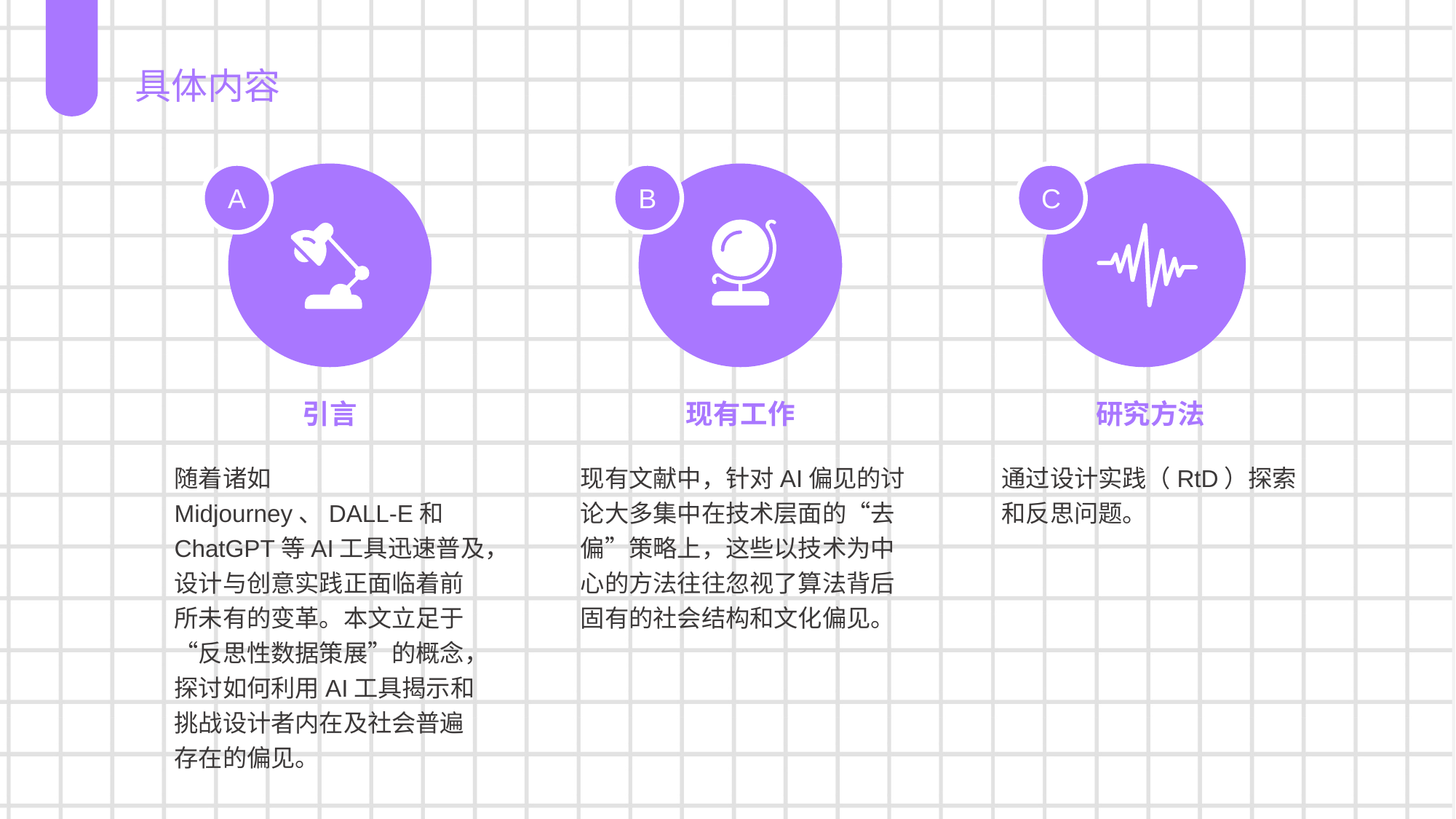

具体内容
A

B

C

现有工作
现有文献中，针对AI偏见的讨论大多集中在技术层面的“去偏”策略上，这些以技术为中心的方法往往忽视了算法背后固有的社会结构和文化偏见。
引言
随着诸如Midjourney、DALL-E和ChatGPT等AI工具迅速普及，设计与创意实践正面临着前所未有的变革。本文立足于“反思性数据策展”的概念，探讨如何利用AI工具揭示和挑战设计者内在及社会普遍存在的偏见。
研究方法
通过设计实践（RtD）探索和反思问题。